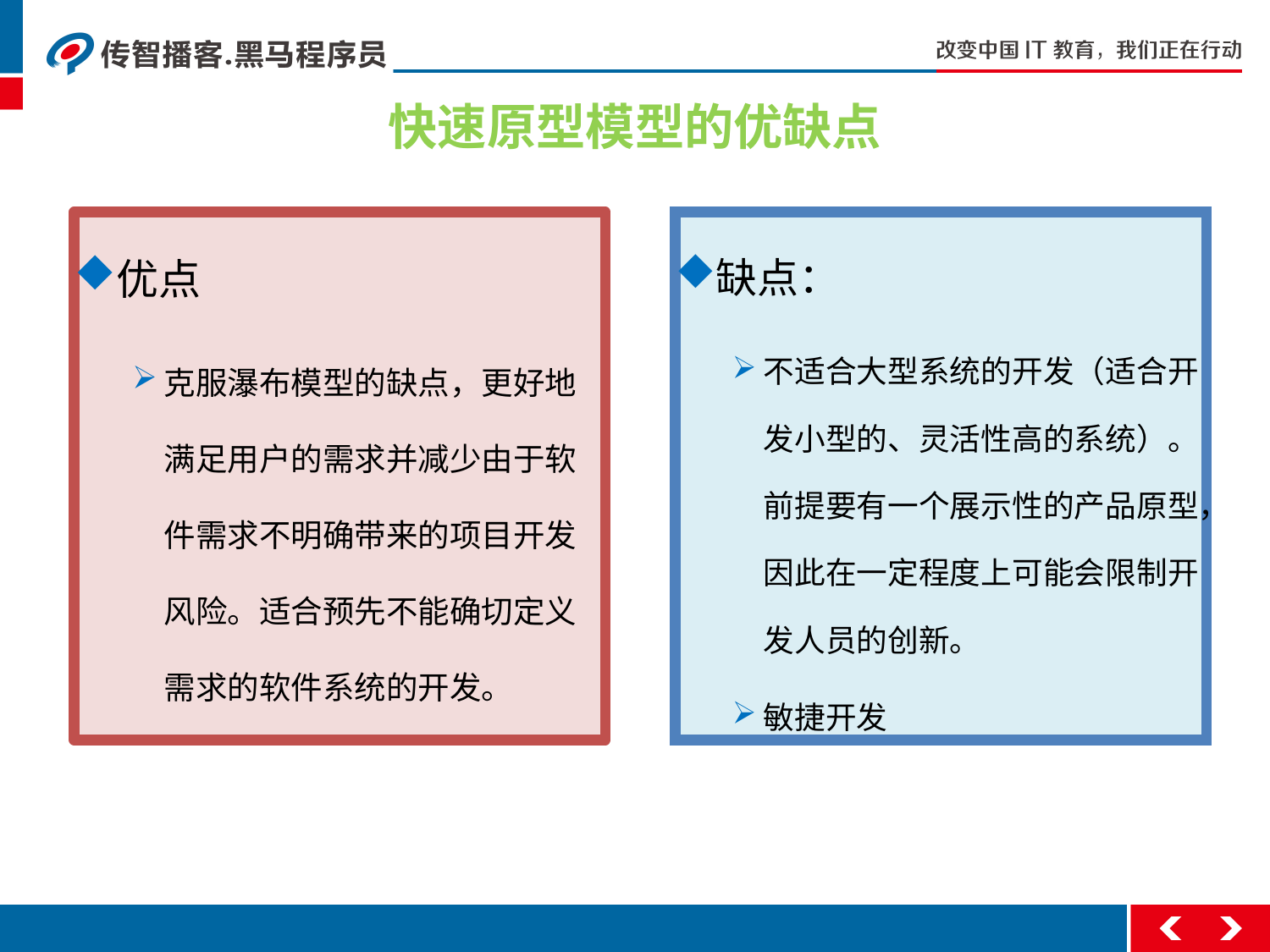

快速原型模型的优缺点

优点
克服瀑布模型的缺点，更好地满足用户的需求并减少由于软件需求不明确带来的项目开发风险。适合预先不能确切定义需求的软件系统的开发。
缺点：
不适合大型系统的开发（适合开发小型的、灵活性高的系统）。前提要有一个展示性的产品原型，因此在一定程度上可能会限制开发人员的创新。
敏捷开发